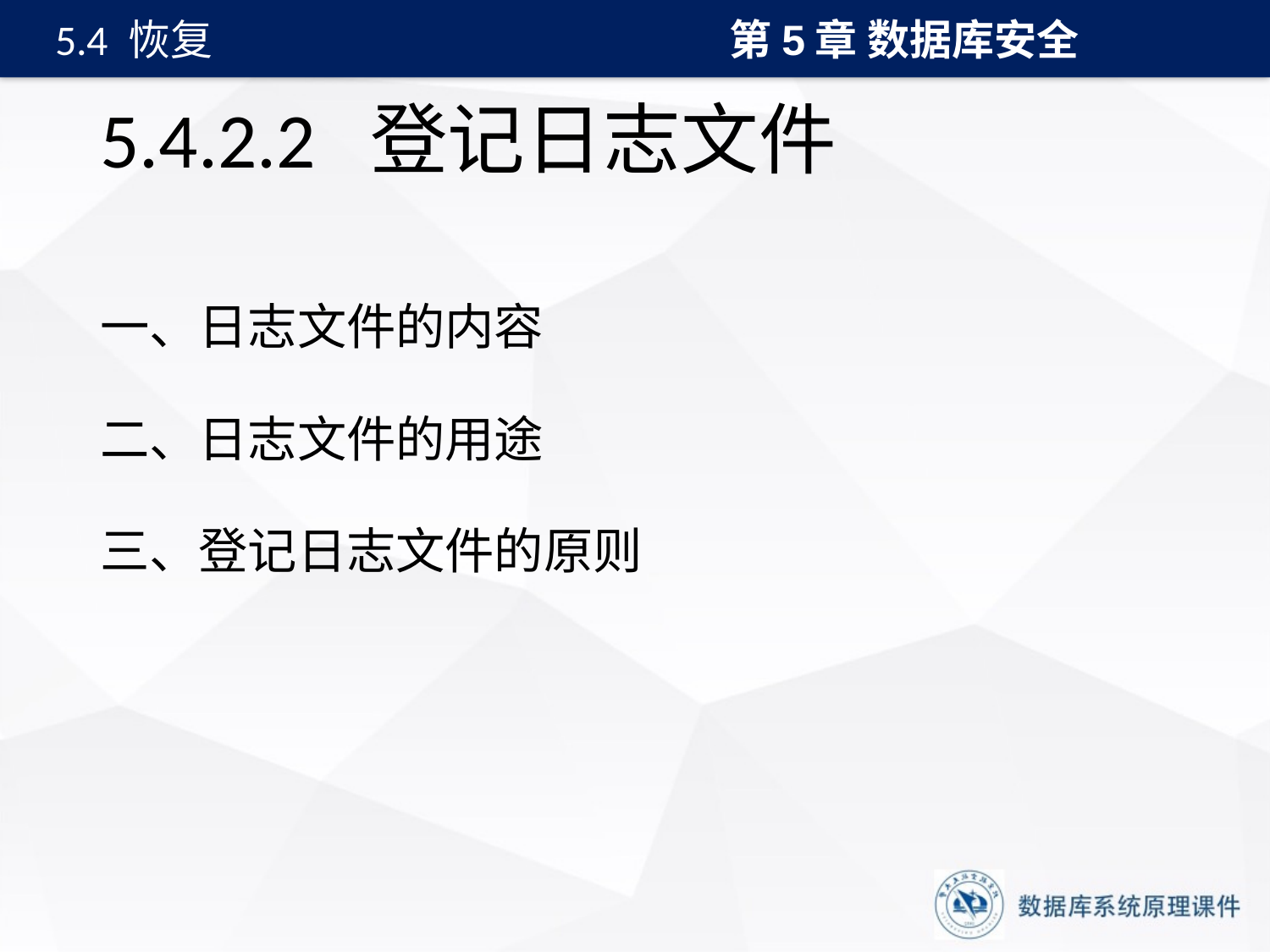

第5章 数据库安全
5.4 恢复
# 5.4.2.2  登记日志文件
一、日志文件的内容
二、日志文件的用途
三、登记日志文件的原则